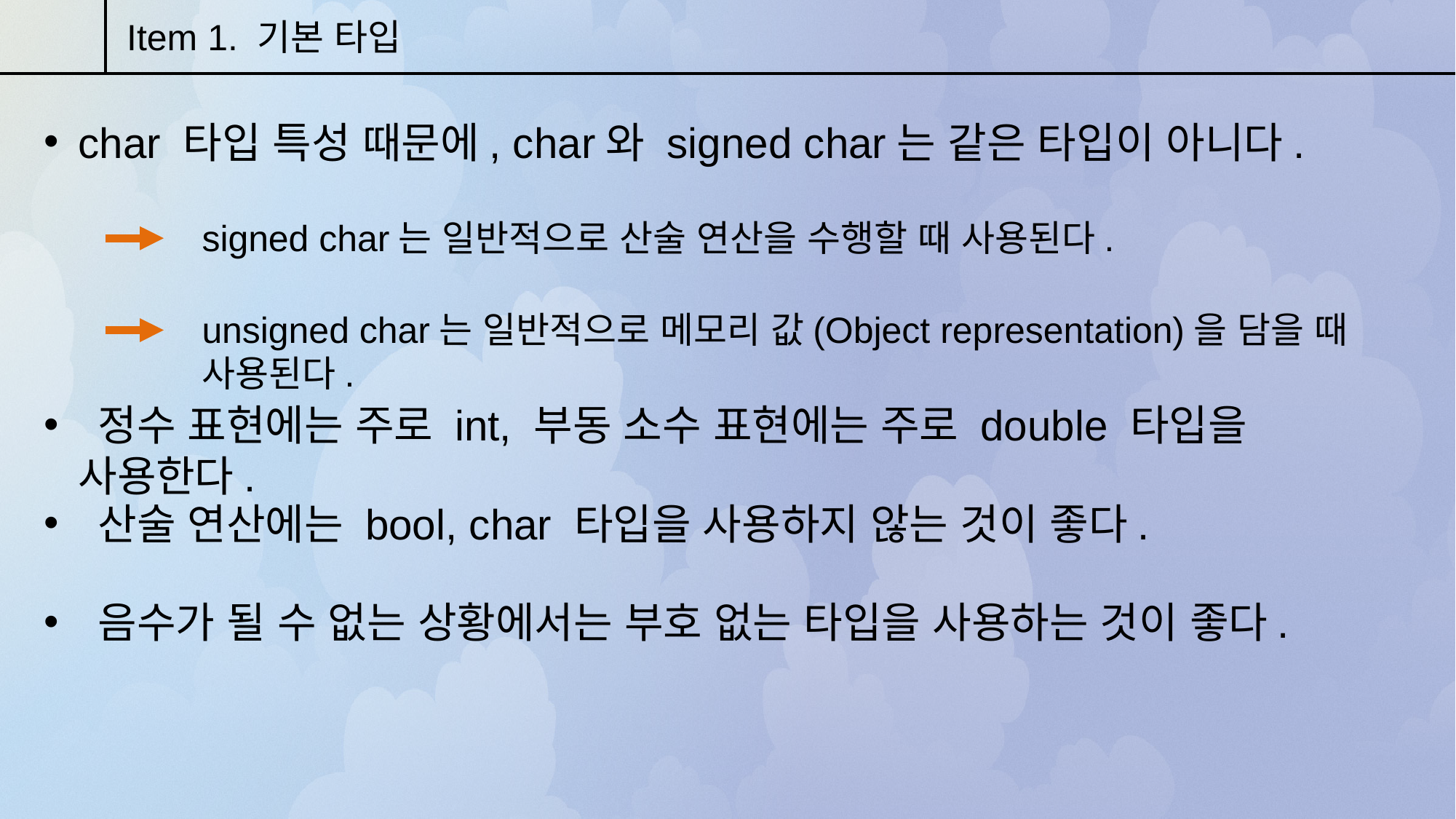

Item 1. 기본 타입
char 타입 특성 때문에, char와 signed char는 같은 타입이 아니다.
signed char는 일반적으로 산술 연산을 수행할 때 사용된다.
unsigned char는 일반적으로 메모리 값(Object representation)을 담을 때 사용된다.
 정수 표현에는 주로 int, 부동 소수 표현에는 주로 double 타입을 사용한다.
 산술 연산에는 bool, char 타입을 사용하지 않는 것이 좋다.
 음수가 될 수 없는 상황에서는 부호 없는 타입을 사용하는 것이 좋다.